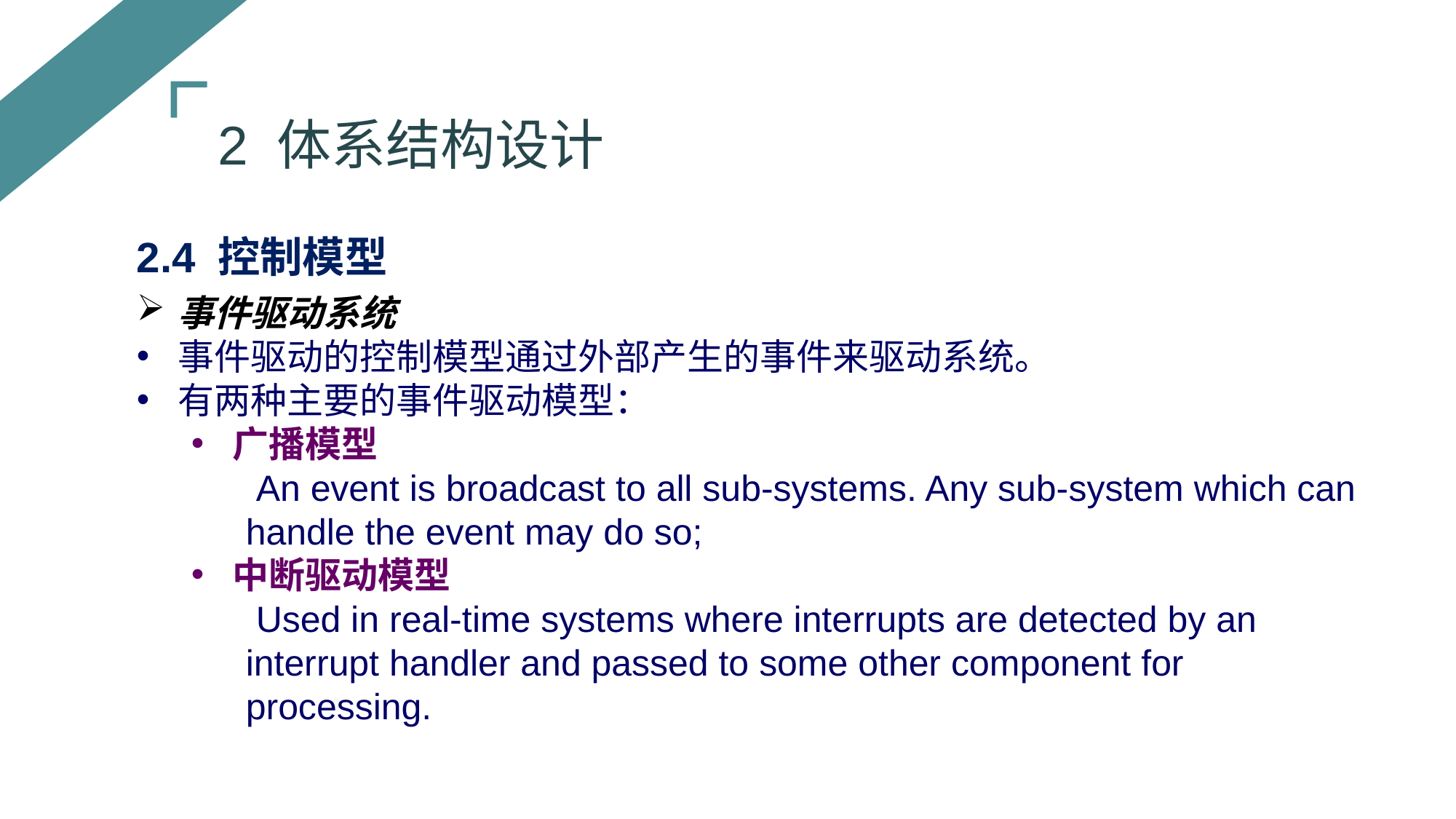

2 体系结构设计
2.4 控制模型
事件驱动系统
事件驱动的控制模型通过外部产生的事件来驱动系统。
有两种主要的事件驱动模型：
广播模型
 An event is broadcast to all sub-systems. Any sub-system which can  handle the event may do so;
中断驱动模型
 Used in real-time systems where interrupts are detected by an interrupt handler and passed to some other component for processing.